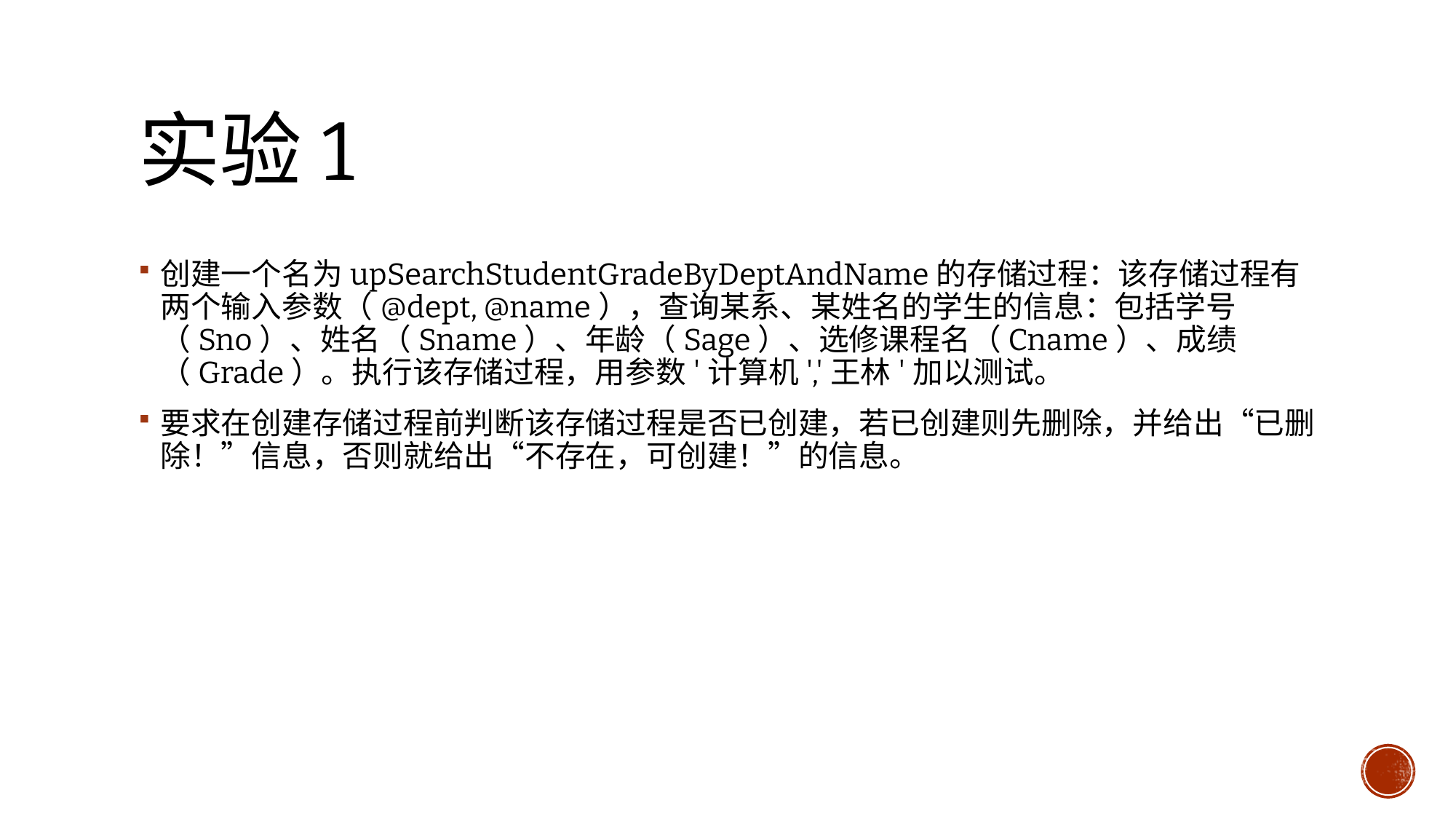

# 实验1
创建一个名为upSearchStudentGradeByDeptAndName的存储过程：该存储过程有两个输入参数（@dept, @name），查询某系、某姓名的学生的信息：包括学号（Sno）、姓名（Sname）、年龄（Sage）、选修课程名（Cname）、成绩（Grade）。执行该存储过程，用参数'计算机','王林'加以测试。
要求在创建存储过程前判断该存储过程是否已创建，若已创建则先删除，并给出“已删除！”信息，否则就给出“不存在，可创建！”的信息。